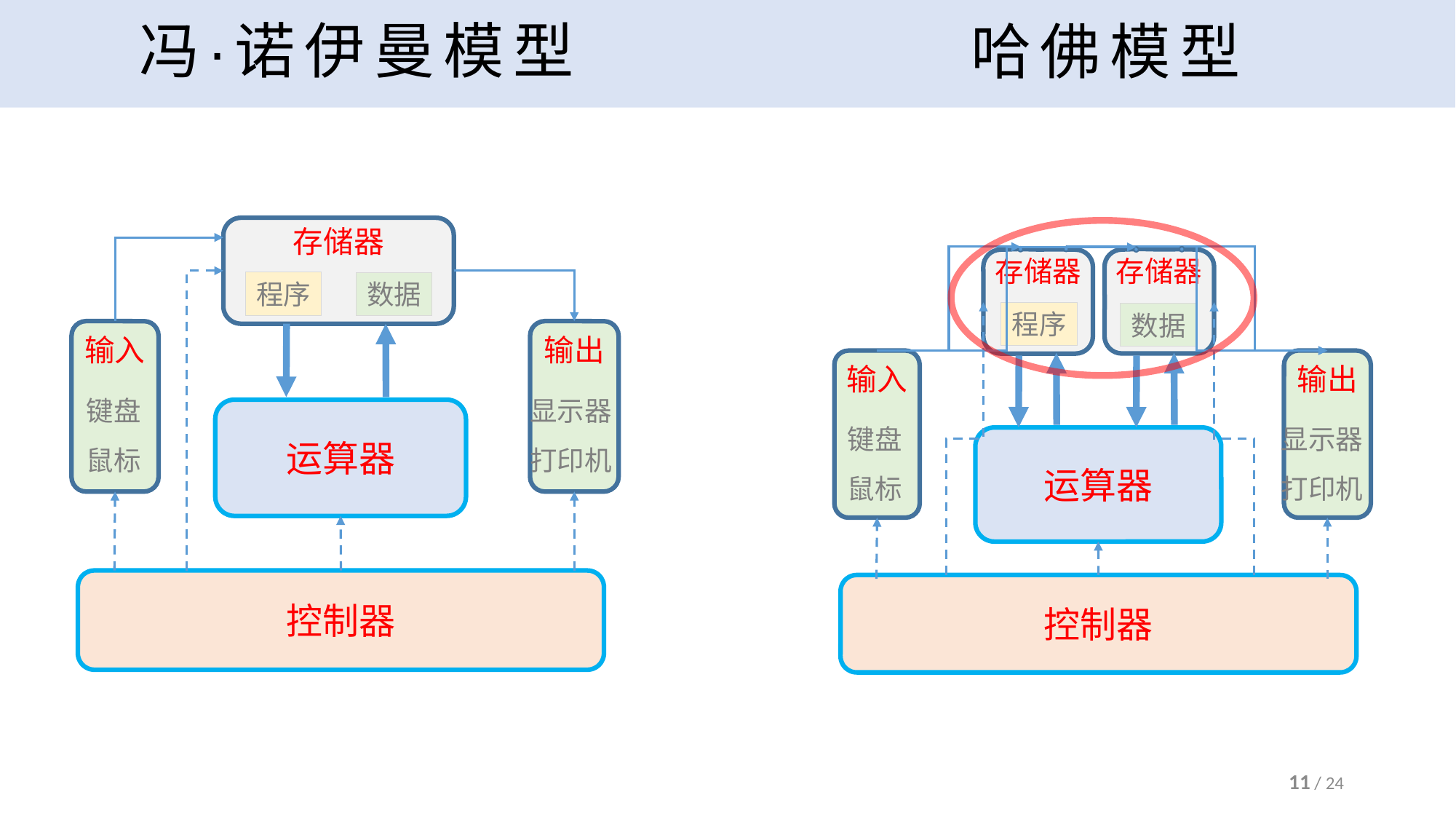

# 冯∙诺伊曼模型
哈佛模型

存储器
存储器
程序
数据
输入
输出
键盘
鼠标
显示器
打印机
运算器
控制器
存储器
程序
数据
输入
输出
键盘
鼠标
显示器
打印机
运算器
控制器

11 / 24